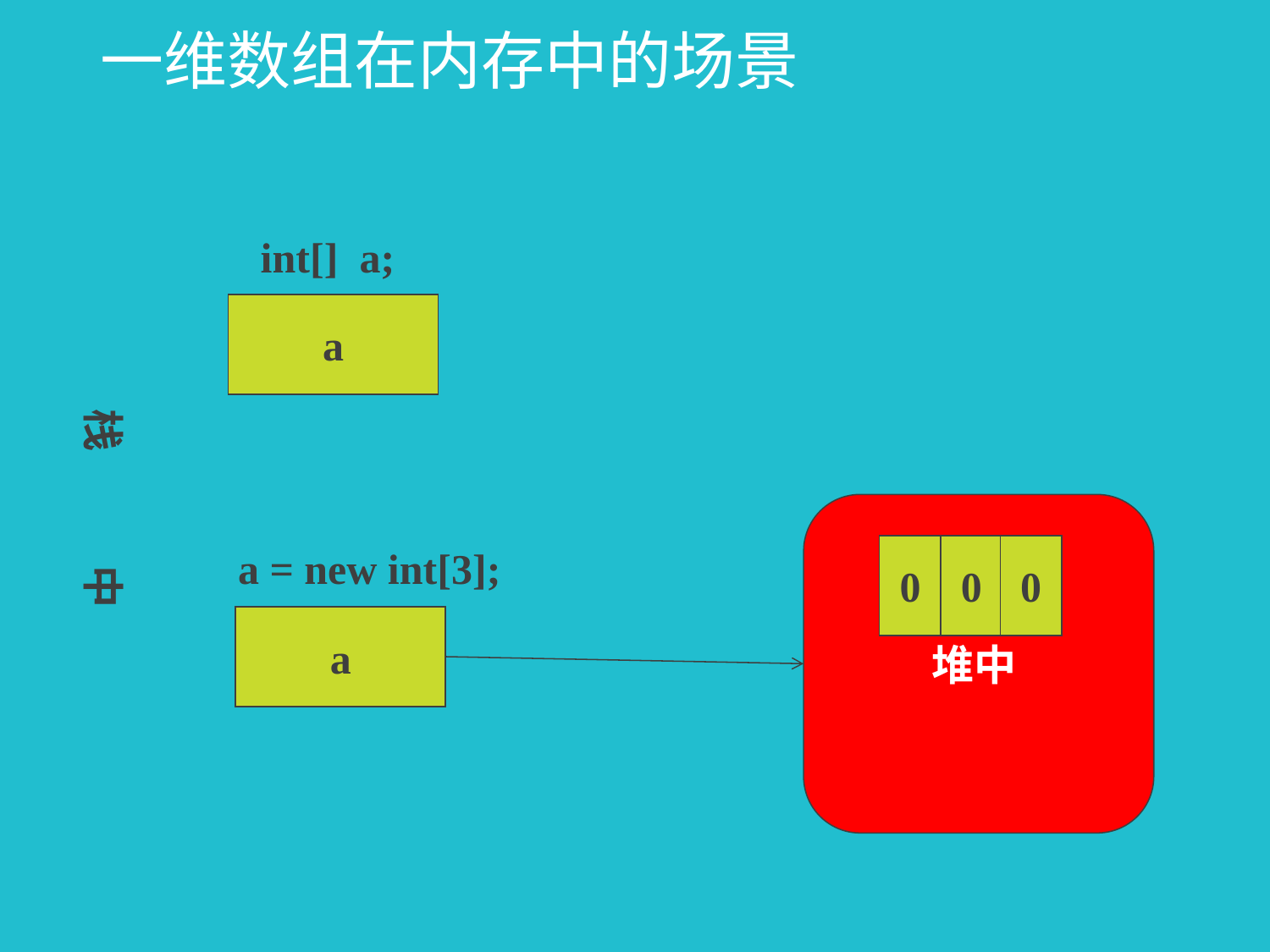

一维数组在内存中的场景
int[]  a;
a
栈            中
堆中
a = new int[3];
0
0
0
a